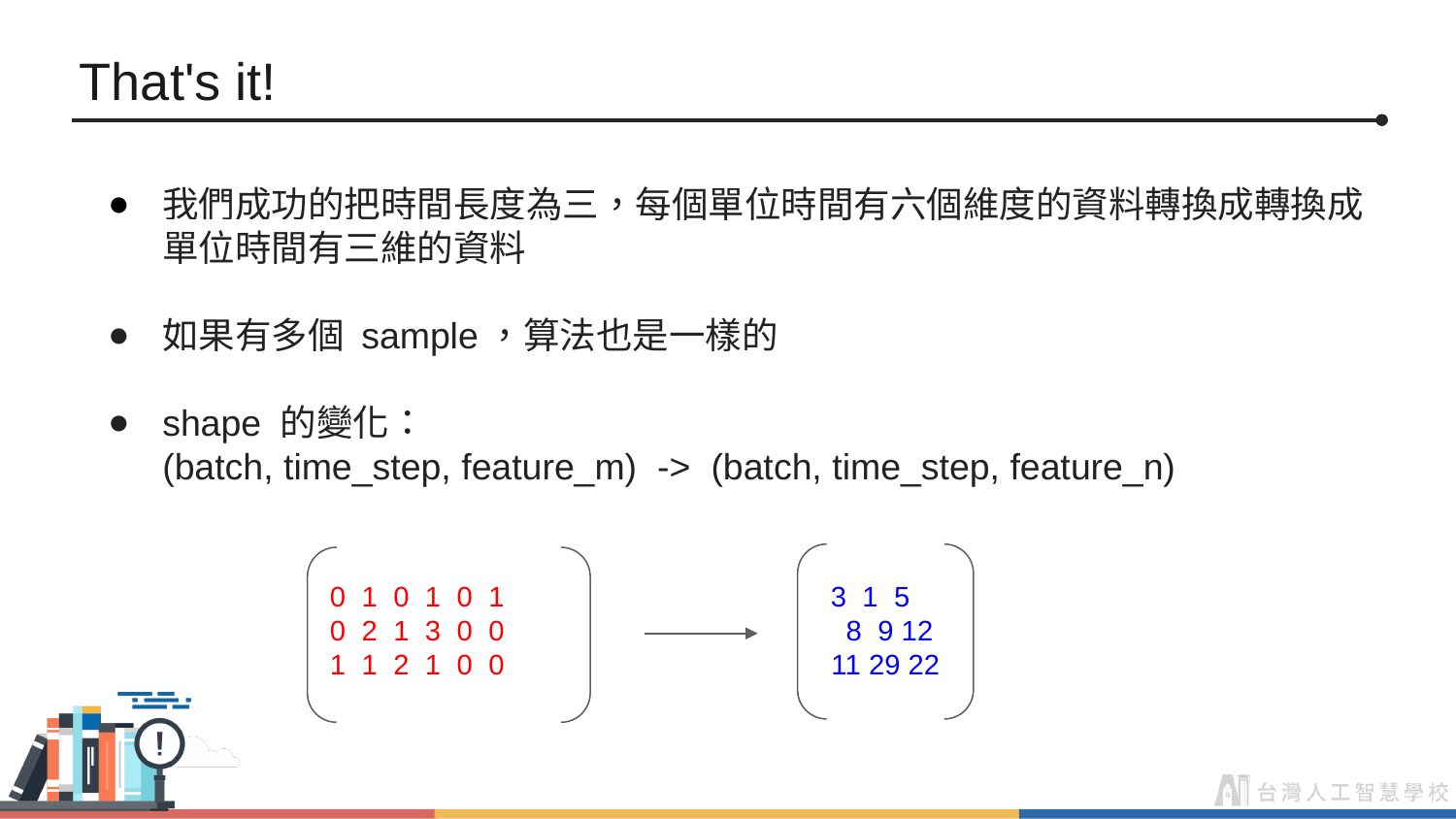

# That's it!
我們成功的把時間長度為三，每個單位時間有六個維度的資料轉換成轉換成單位時間有三維的資料

如果有多個 sample，算法也是一樣的

shape 的變化：
(batch, time_step, feature_m)  ->  (batch, time_step, feature_n)

 0  1  0  1  0  1
 0  2  1  3  0  0
 1  1  2  1  0  0

  3  1  5
 8  9 12
11 29 22